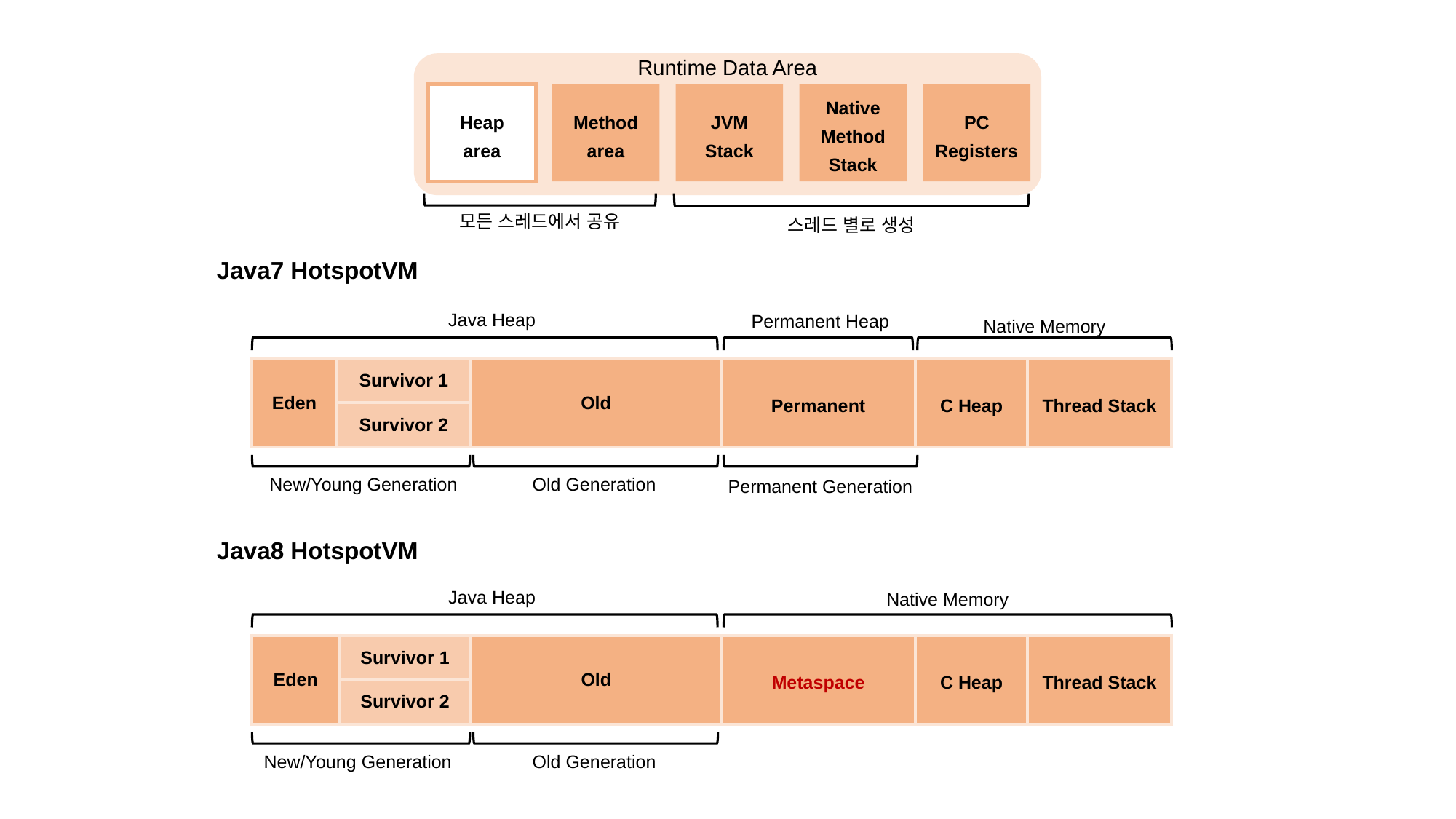

Runtime Data Area
Heap area
Method area
JVM Stack
Native Method Stack
PC Registers

스레드 별로 생성
모든 스레드에서 공유

Java7 HotspotVM
Java Heap
Permanent Heap
Native Memory

| Eden | Survivor 1 | Old | Permanent | C Heap | Thread Stack |
| --- | --- | --- | --- | --- | --- |
|  | Survivor 2 |  |  |  |  |

Permanent Generation
New/Young Generation
Old Generation
Java8 HotspotVM
Java Heap
Native Memory

| Eden | Survivor 1 | Old | Metaspace | C Heap | Thread Stack |
| --- | --- | --- | --- | --- | --- |
|  | Survivor 2 |  |  |  |  |
New/Young Generation
Old Generation